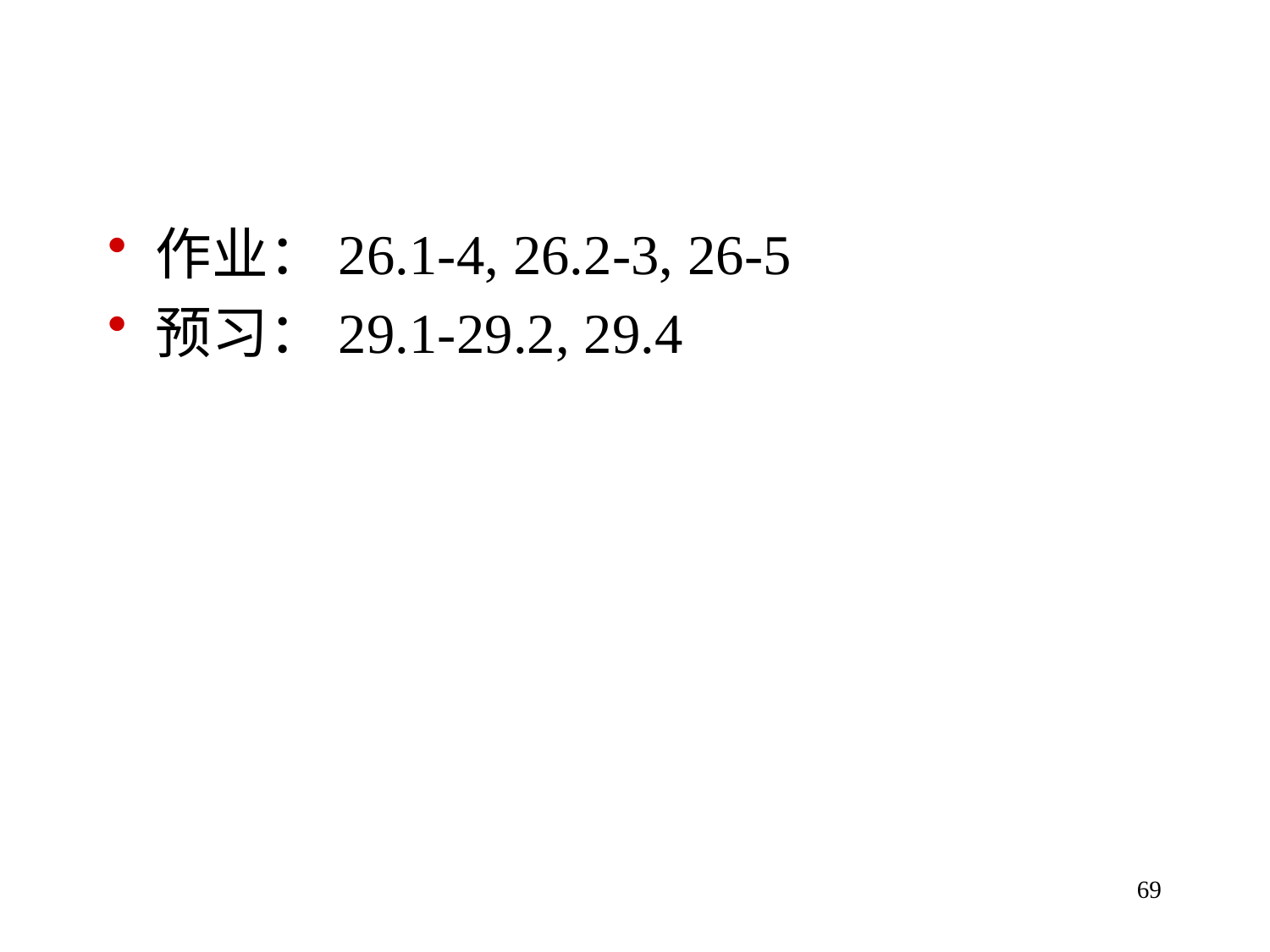

#
作业：26.1-4, 26.2-3, 26-5
预习：29.1-29.2, 29.4
69